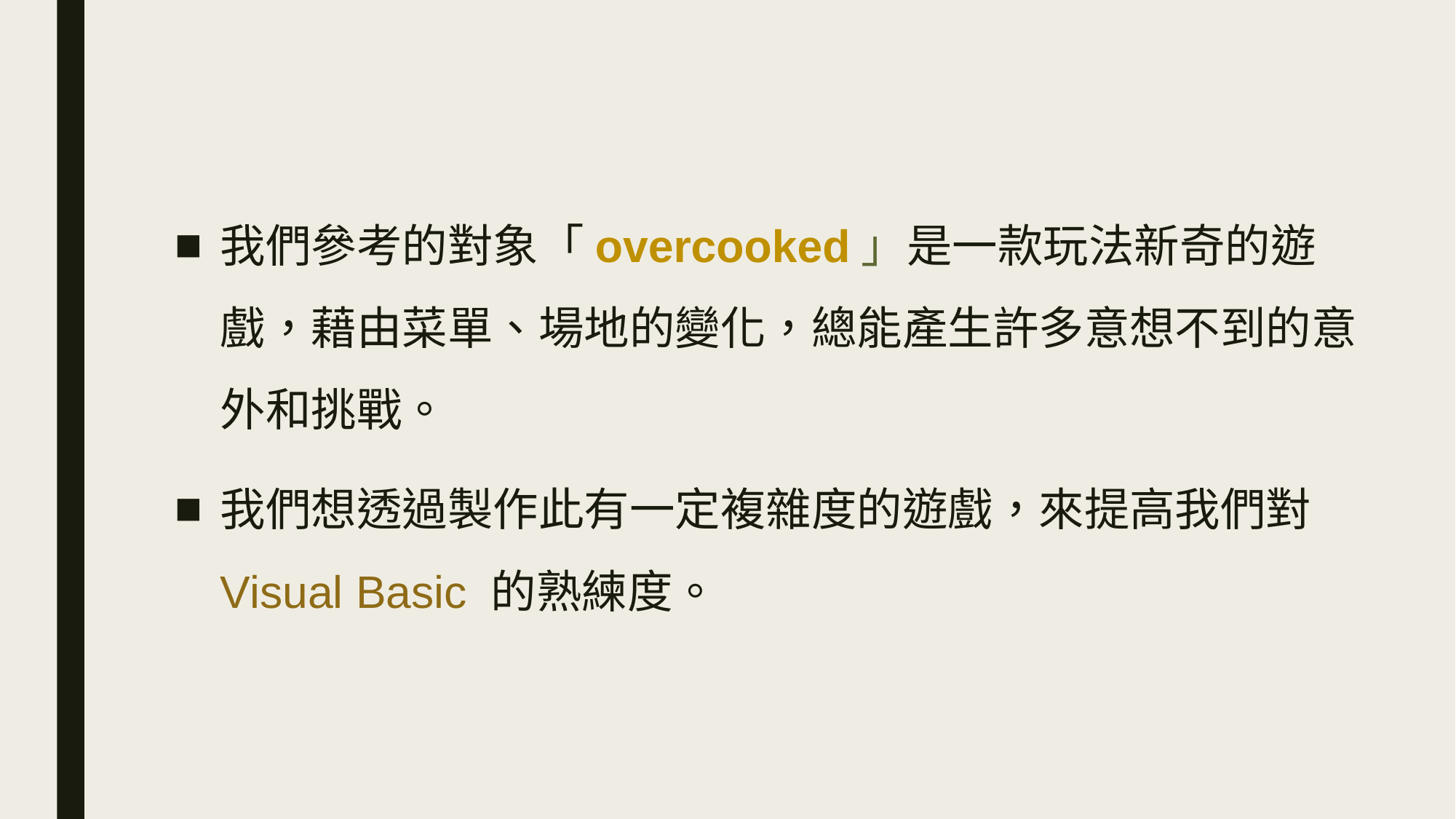

我們參考的對象「overcooked」是一款玩法新奇的遊戲，藉由菜單、場地的變化，總能產生許多意想不到的意外和挑戰。
我們想透過製作此有一定複雜度的遊戲，來提高我們對Visual Basic 的熟練度。